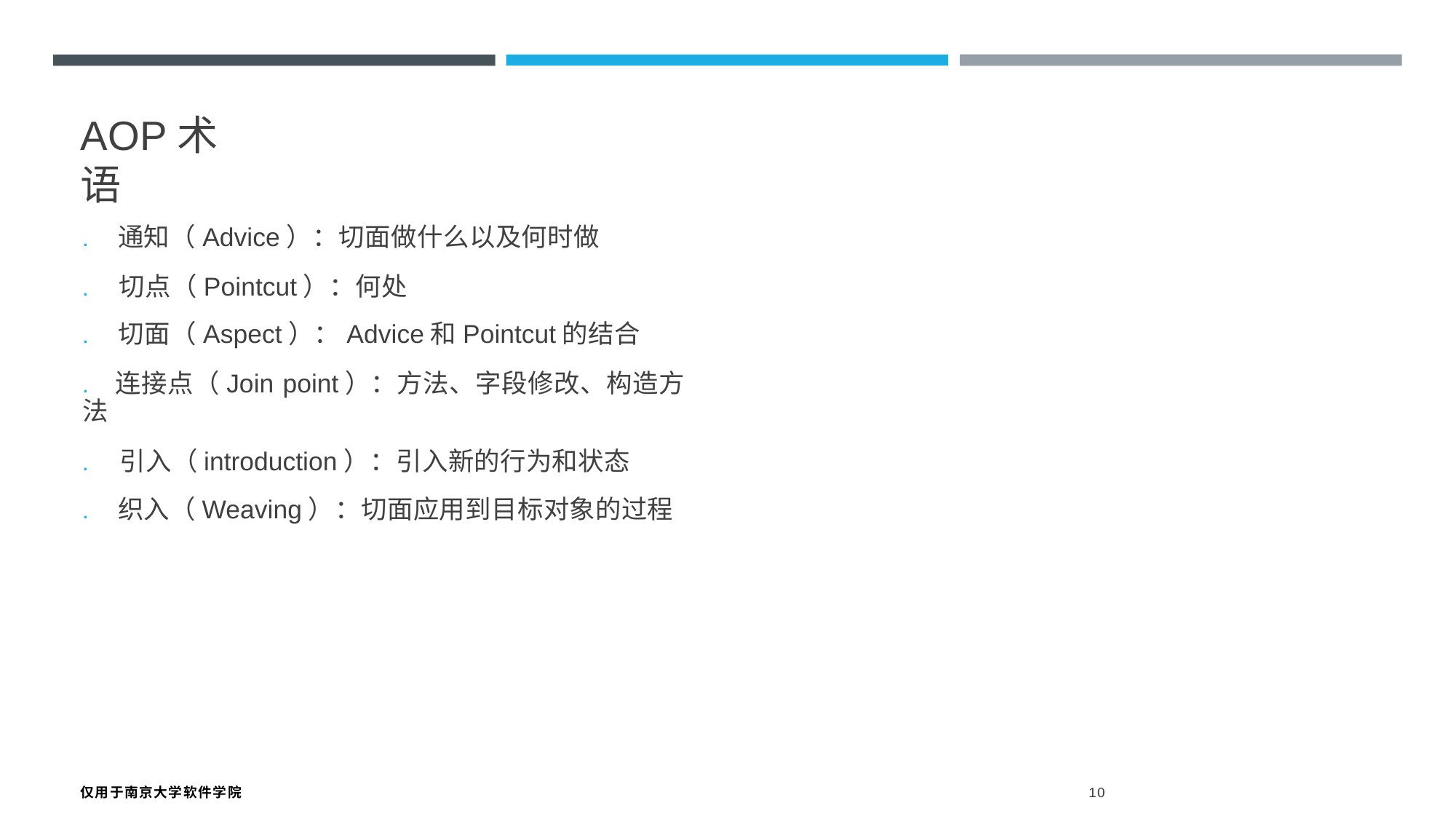

AOP术语

.   通知（Advice）：切面做什么以及何时做
.   切点（Pointcut）：何处
.   切面（Aspect）：Advice和Pointcut的结合
.   连接点（Join point）：方法、字段修改、构造方法
.    引入（introduction）：引入新的行为和状态

.   织入（Weaving）：切面应用到目标对象的过程

仅用于南京大学软件学院                                                                                                                                                                                                                                                                                10